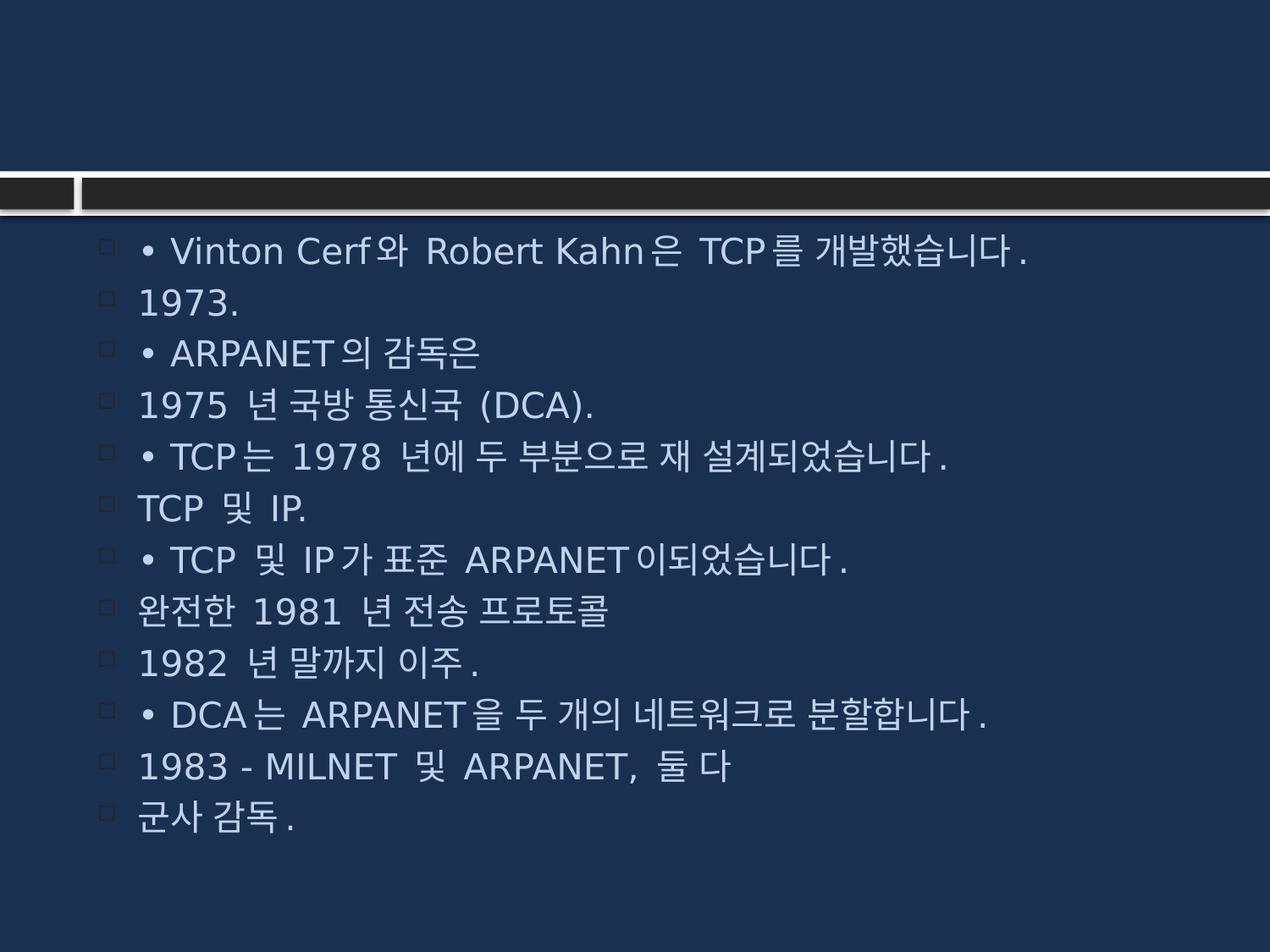

#
• Vinton Cerf와 Robert Kahn은 TCP를 개발했습니다.
1973.
• ARPANET의 감독은
1975 년 국방 통신국 (DCA).
• TCP는 1978 년에 두 부분으로 재 설계되었습니다.
TCP 및 IP.
• TCP 및 IP가 표준 ARPANET이되었습니다.
완전한 1981 년 전송 프로토콜
1982 년 말까지 이주.
• DCA는 ARPANET을 두 개의 네트워크로 분할합니다.
1983 - MILNET 및 ARPANET, 둘 다
군사 감독.